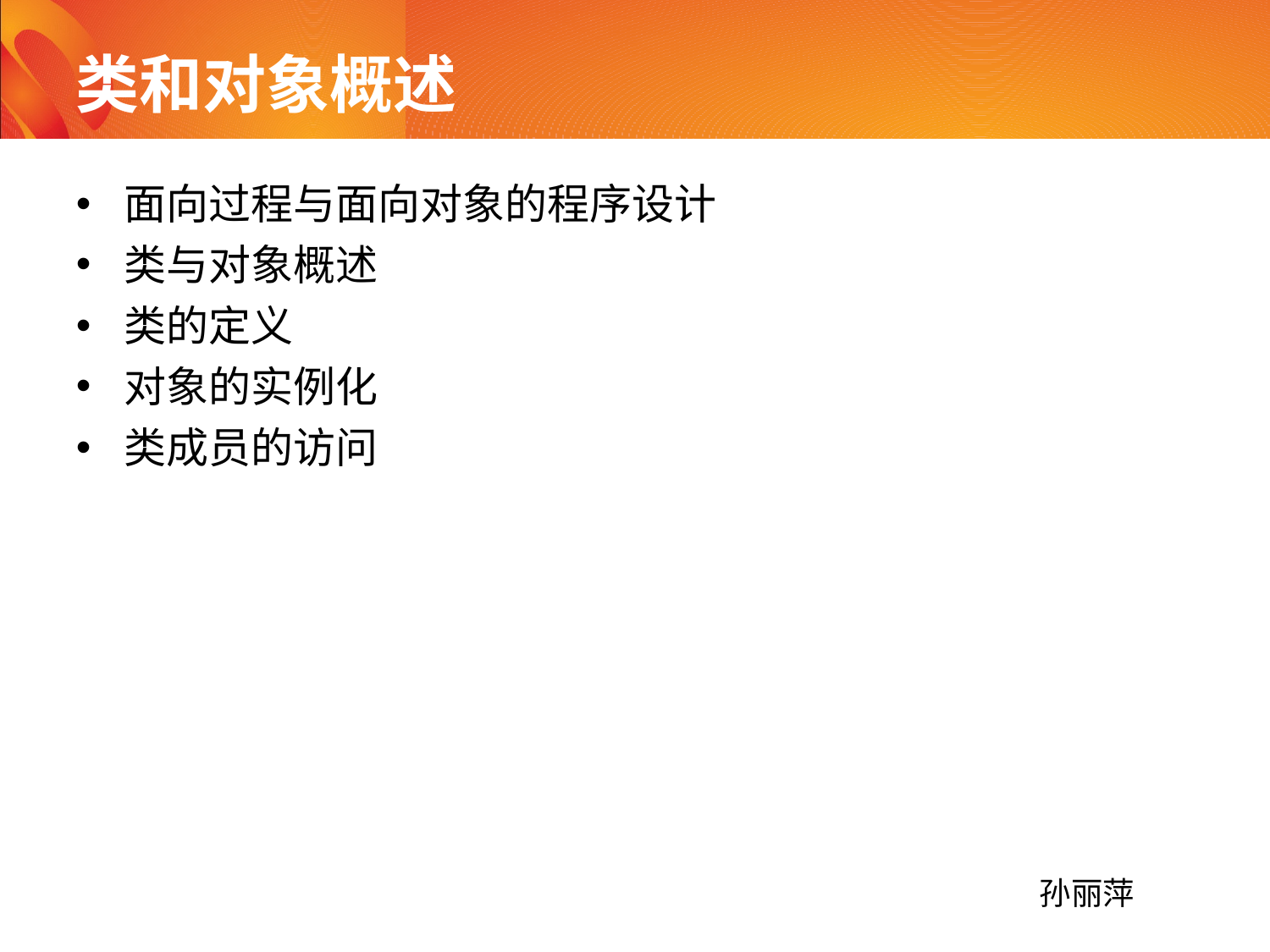

# 类和对象概述
面向过程与面向对象的程序设计
类与对象概述
类的定义
对象的实例化
类成员的访问